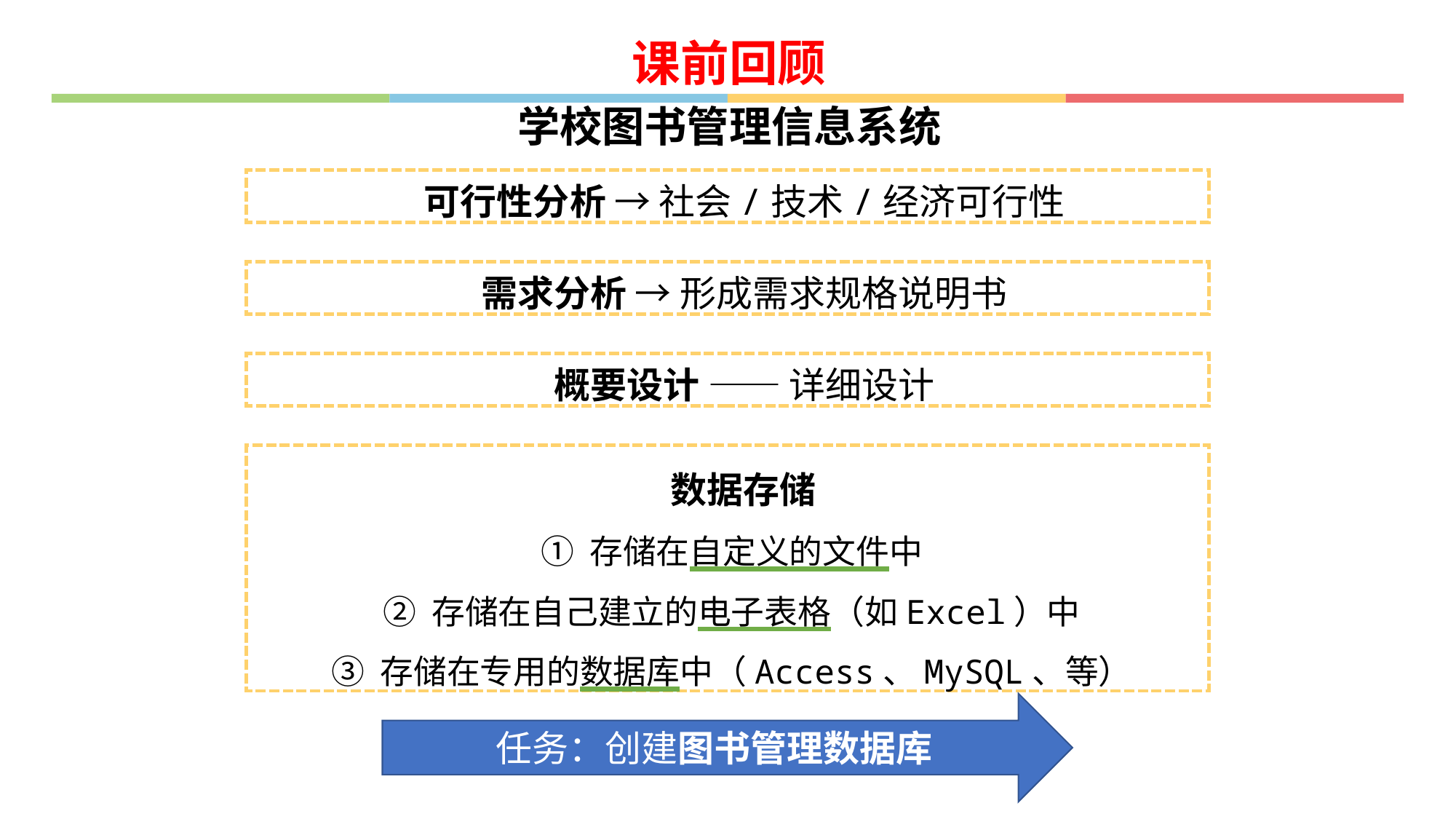

课前回顾
学校图书管理信息系统
  可行性分析 → 社会/技术/经济可行性
  需求分析 → 形成需求规格说明书
  概要设计 —— 详细设计
  数据存储
① 存储在自定义的文件中
② 存储在自己建立的电子表格（如Excel）中
③ 存储在专用的数据库中（Access、MySQL、等）
任务：创建图书管理数据库